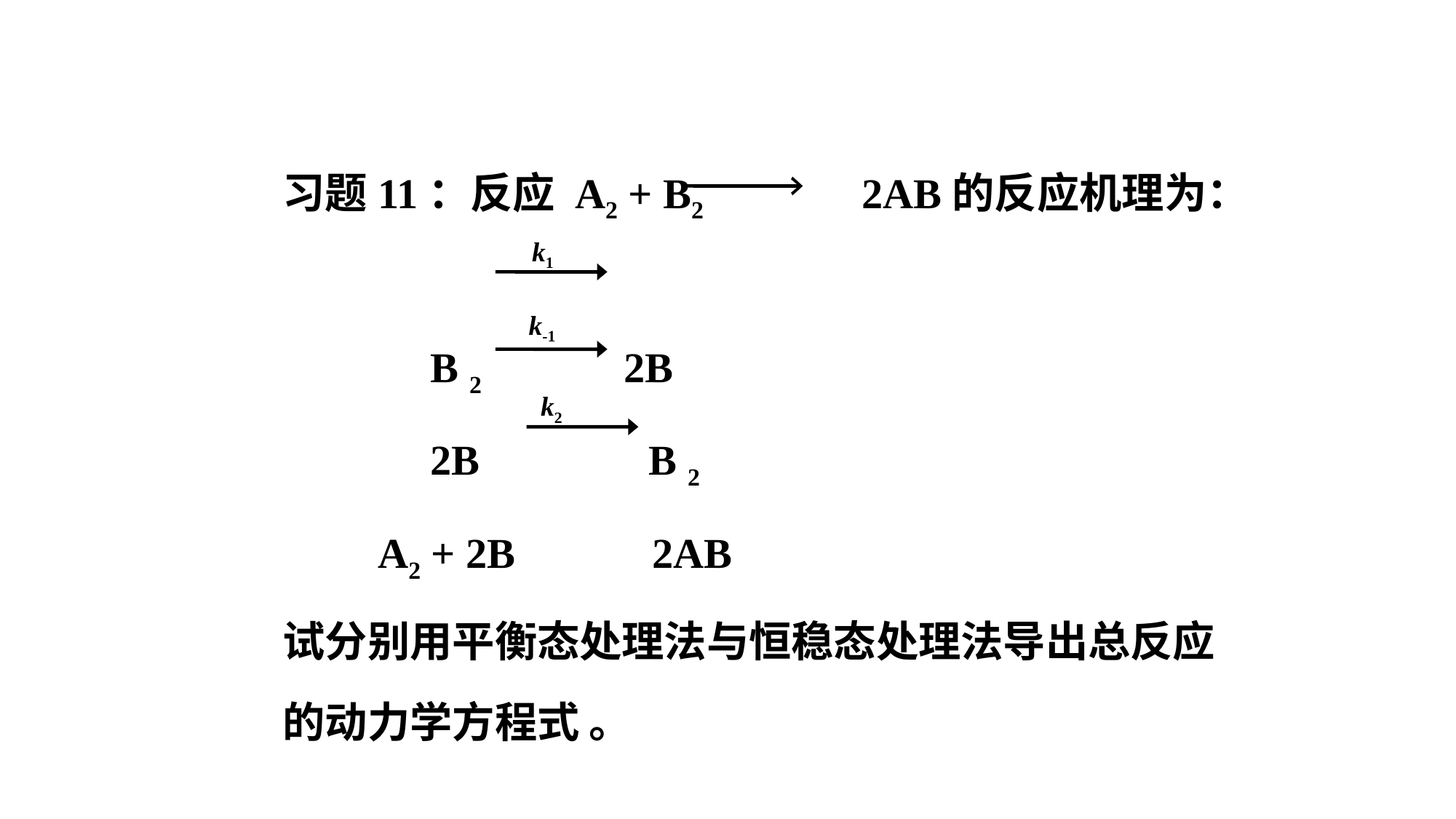

习题11：反应 A2 + B2               2AB的反应机理为：
              B 2                       2B
              2B                B 2
         A2 + 2B             2AB
试分别用平衡态处理法与恒稳态处理法导出总反应的动力学方程式 。

k1

k-1

k2